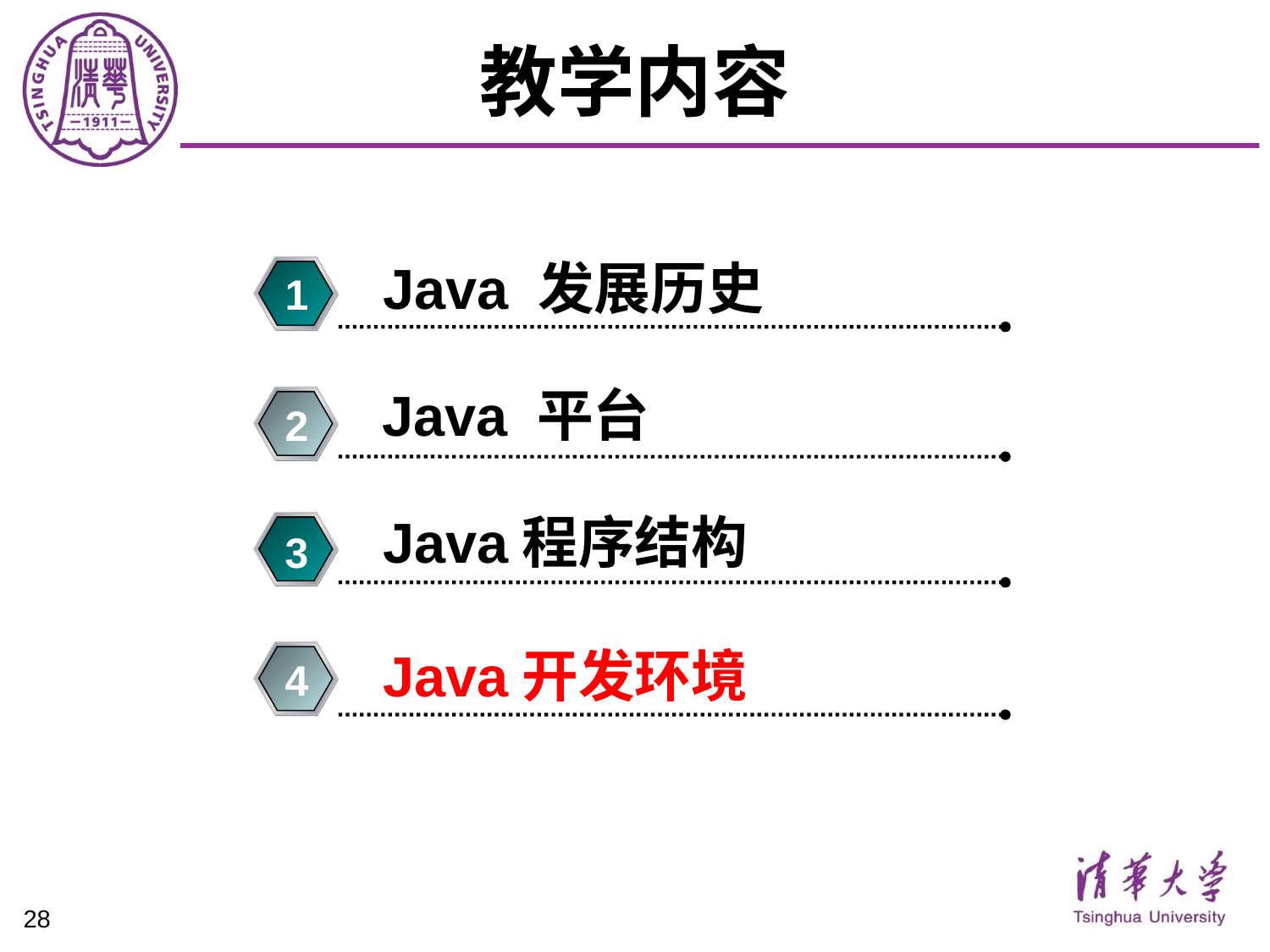

# 教学内容
Java 发展历史

1

Java 平台

2

Java程序结构

3

Java开发环境

4

28